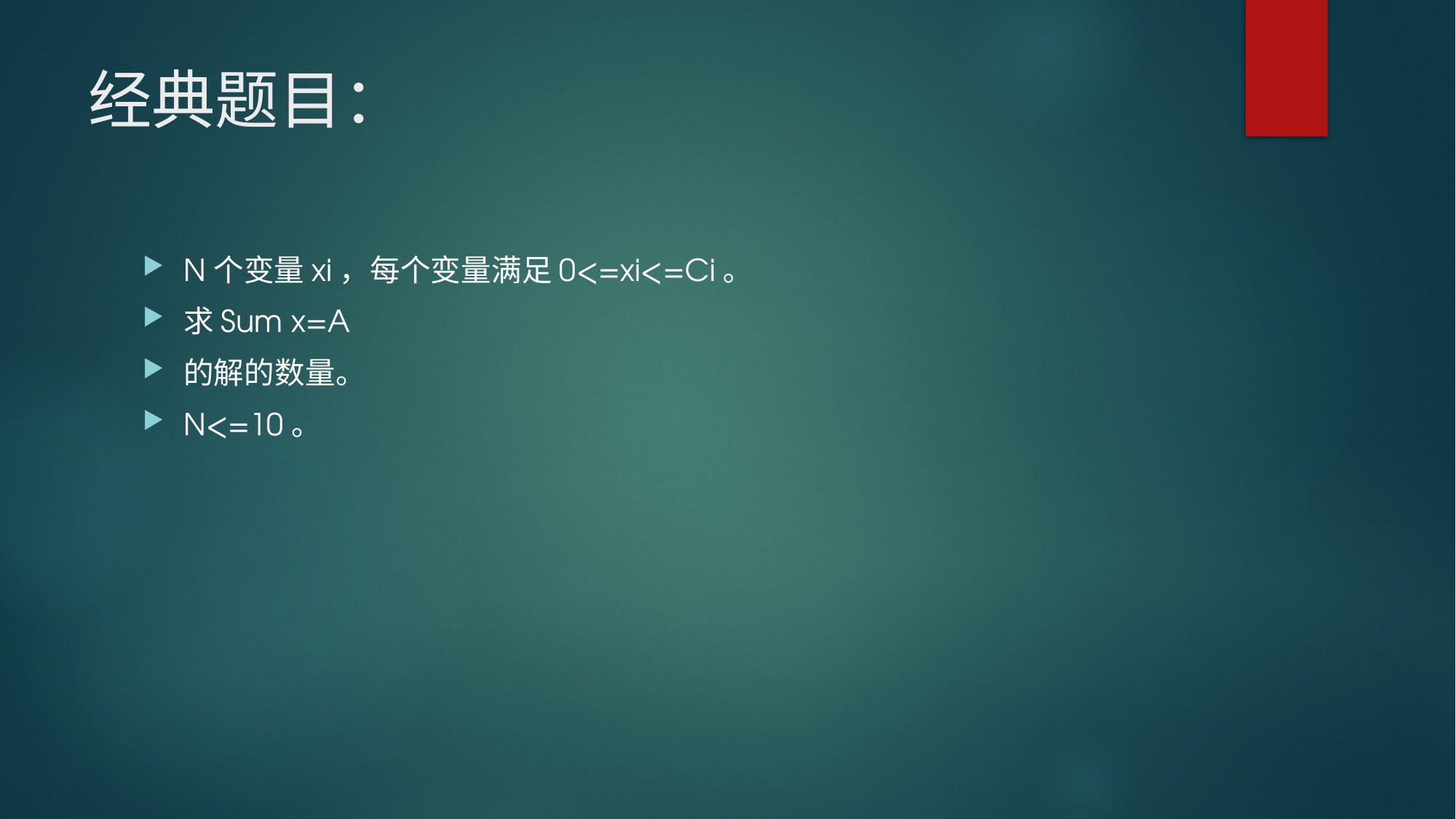

# 经典题目：
N个变量xi，每个变量满足0<=xi<=Ci。
求Sum x=A
的解的数量。
N<=10。